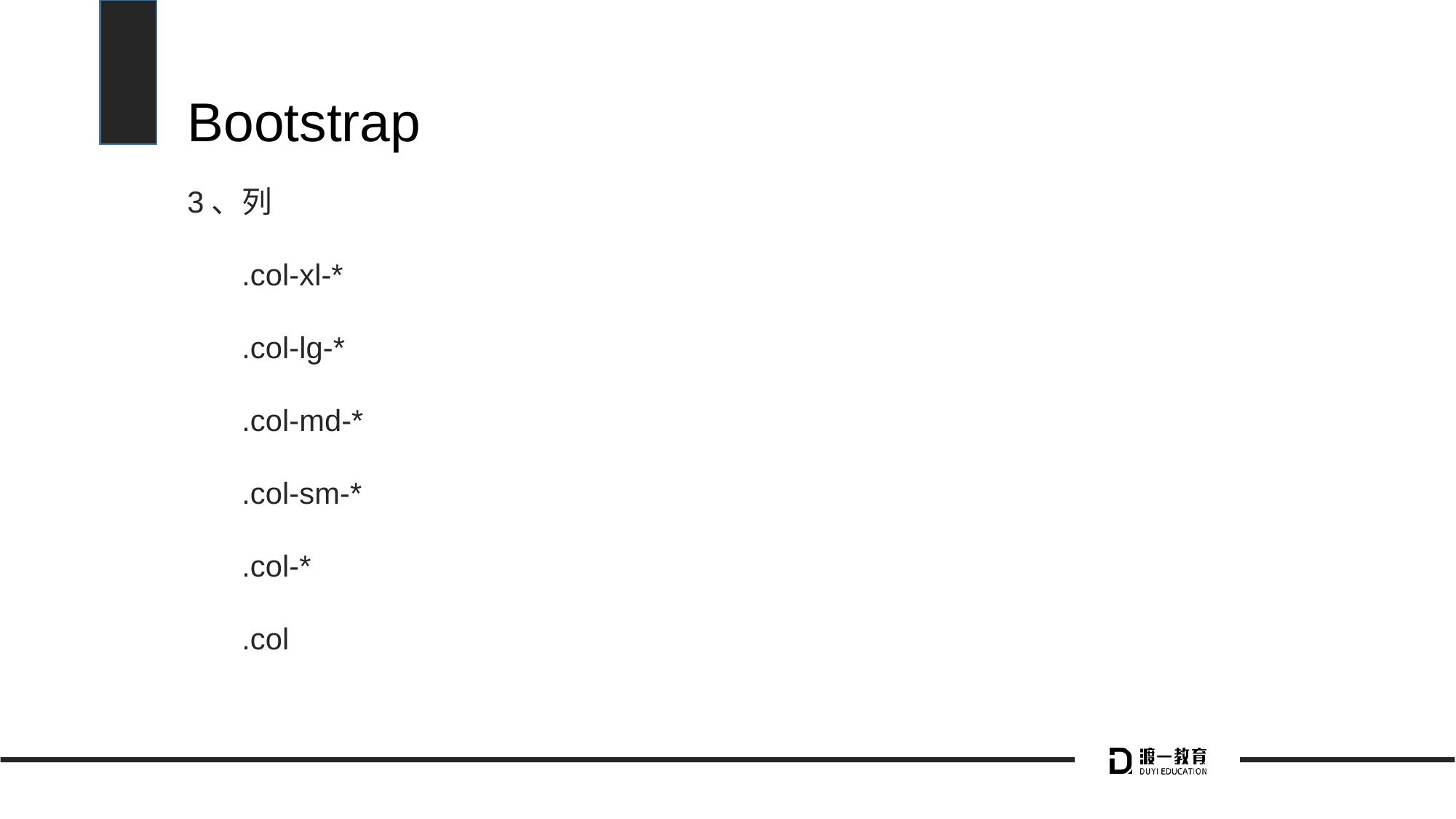

9
# Bootstrap
3、列
.col-xl-*
.col-lg-*
.col-md-*
.col-sm-*
.col-*
.col